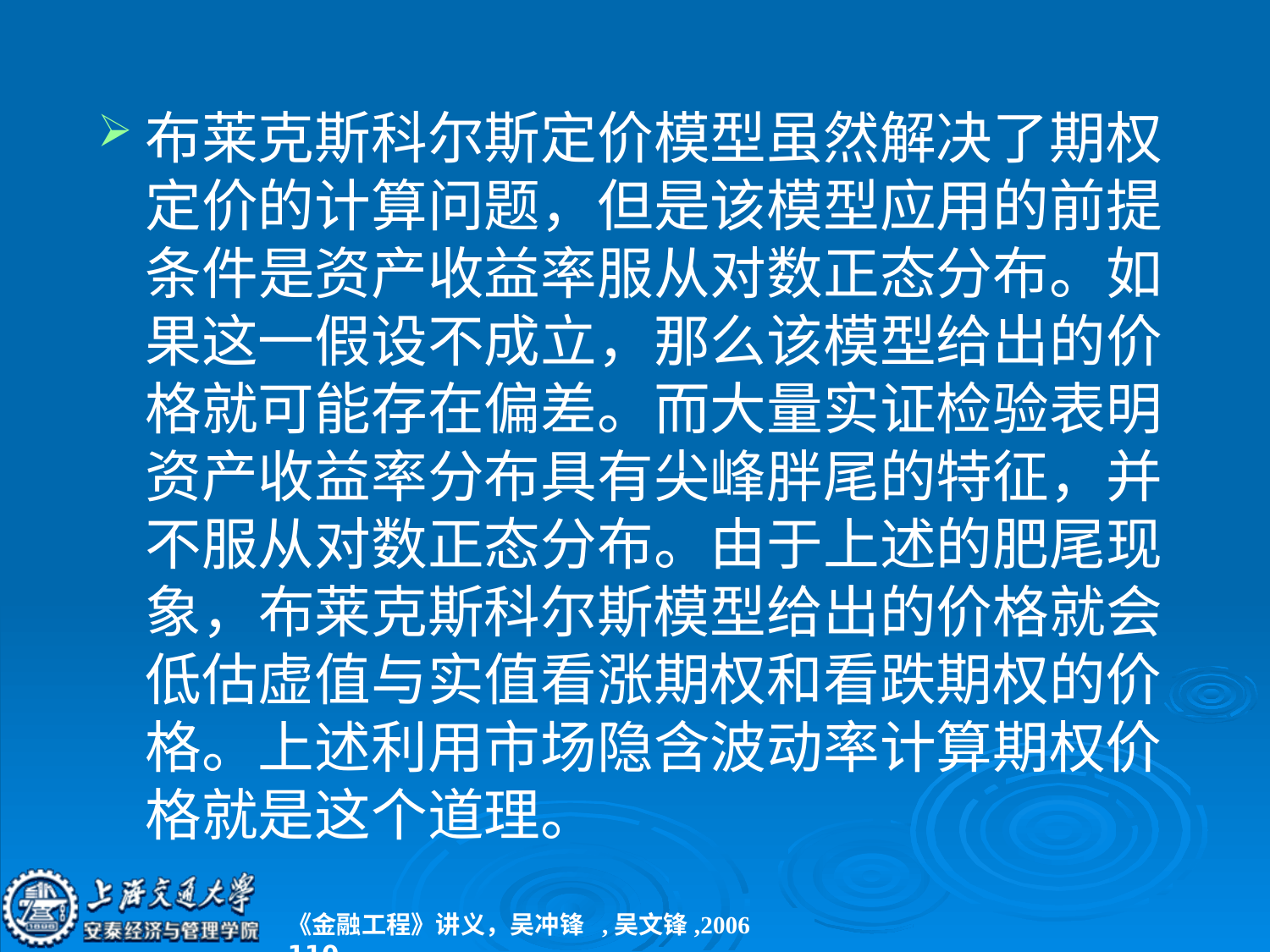

布莱克斯科尔斯定价模型虽然解决了期权定价的计算问题，但是该模型应用的前提条件是资产收益率服从对数正态分布。如果这一假设不成立，那么该模型给出的价格就可能存在偏差。而大量实证检验表明资产收益率分布具有尖峰胖尾的特征，并不服从对数正态分布。由于上述的肥尾现象，布莱克斯科尔斯模型给出的价格就会低估虚值与实值看涨期权和看跌期权的价格。上述利用市场隐含波动率计算期权价格就是这个道理。